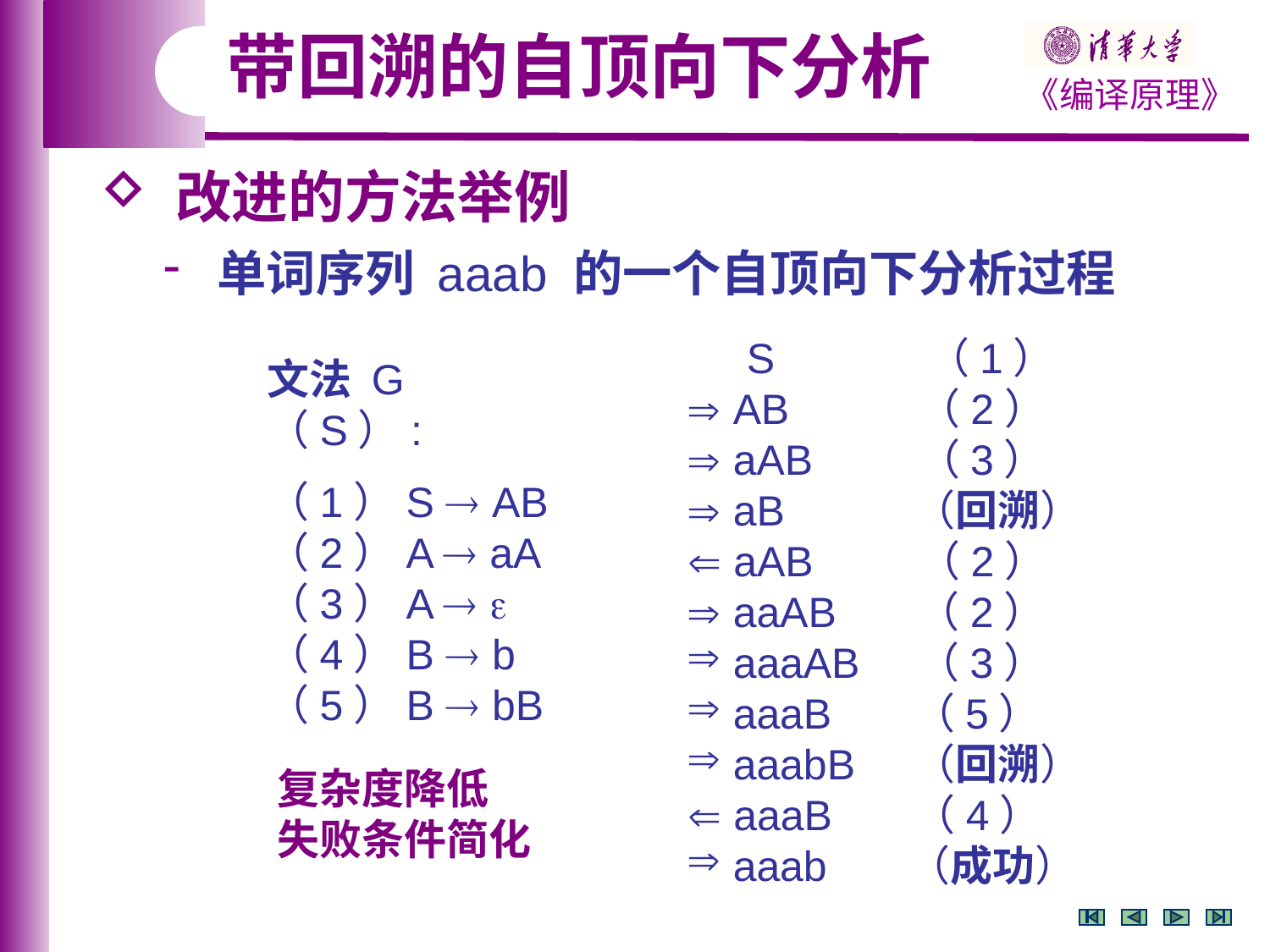

带回溯的自顶向下分析
 改进的方法举例
 单词序列 aaab 的一个自顶向下分析过程
     S            （1）
⇒ AB          （2）
⇒ aAB        （3）
⇒ aB          （回溯）
⇐ aAB        （2）
⇒ aaAB      （2）
 aaaAB    （3）
 aaaB      （5）
 aaabB    （回溯）
⇐ aaaB      （4）
 aaab      （成功）
文法 G（S）:

（1）S → AB
（2）A → aA
（3）A → ε
（4）B → b
（5）B → bB
复杂度降低
失败条件简化